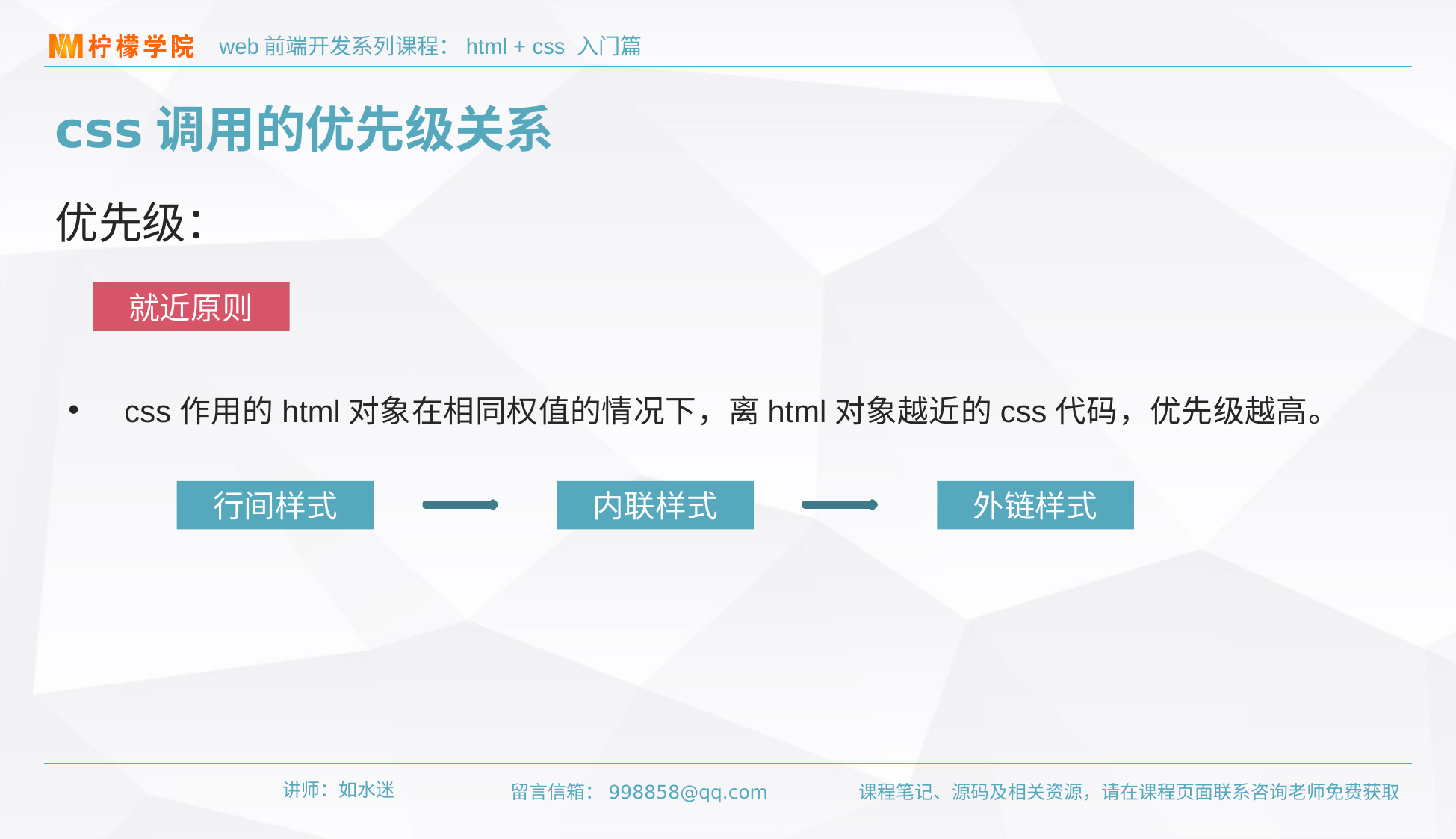

css调用的优先级关系
优先级：
就近原则
css作用的html对象在相同权值的情况下，离html对象越近的css代码，优先级越高。
行间样式
内联样式
外链样式